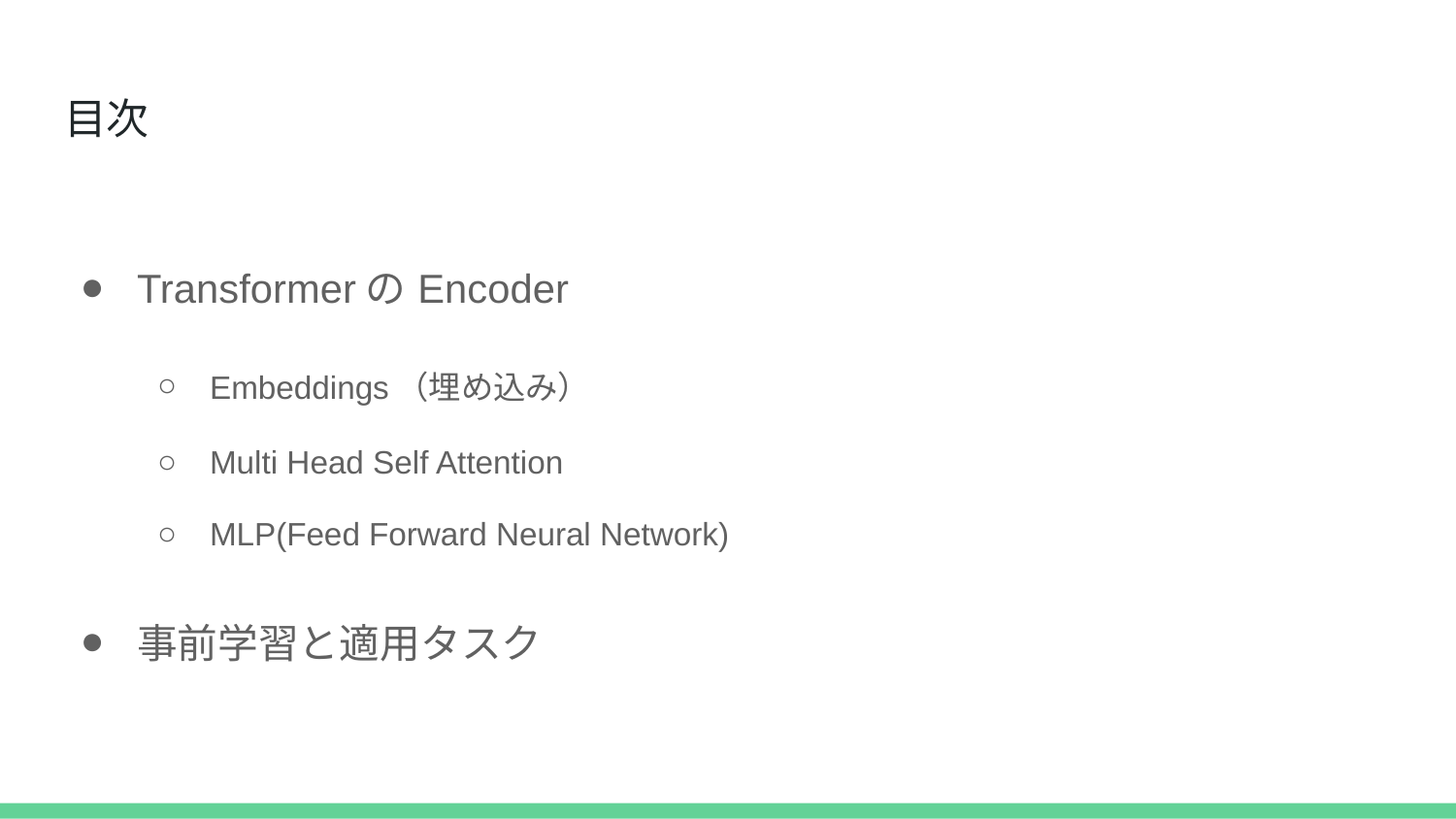

# 目次
TransformerのEncoder
Embeddings（埋め込み）
Multi Head Self Attention
MLP(Feed Forward Neural Network)
事前学習と適用タスク